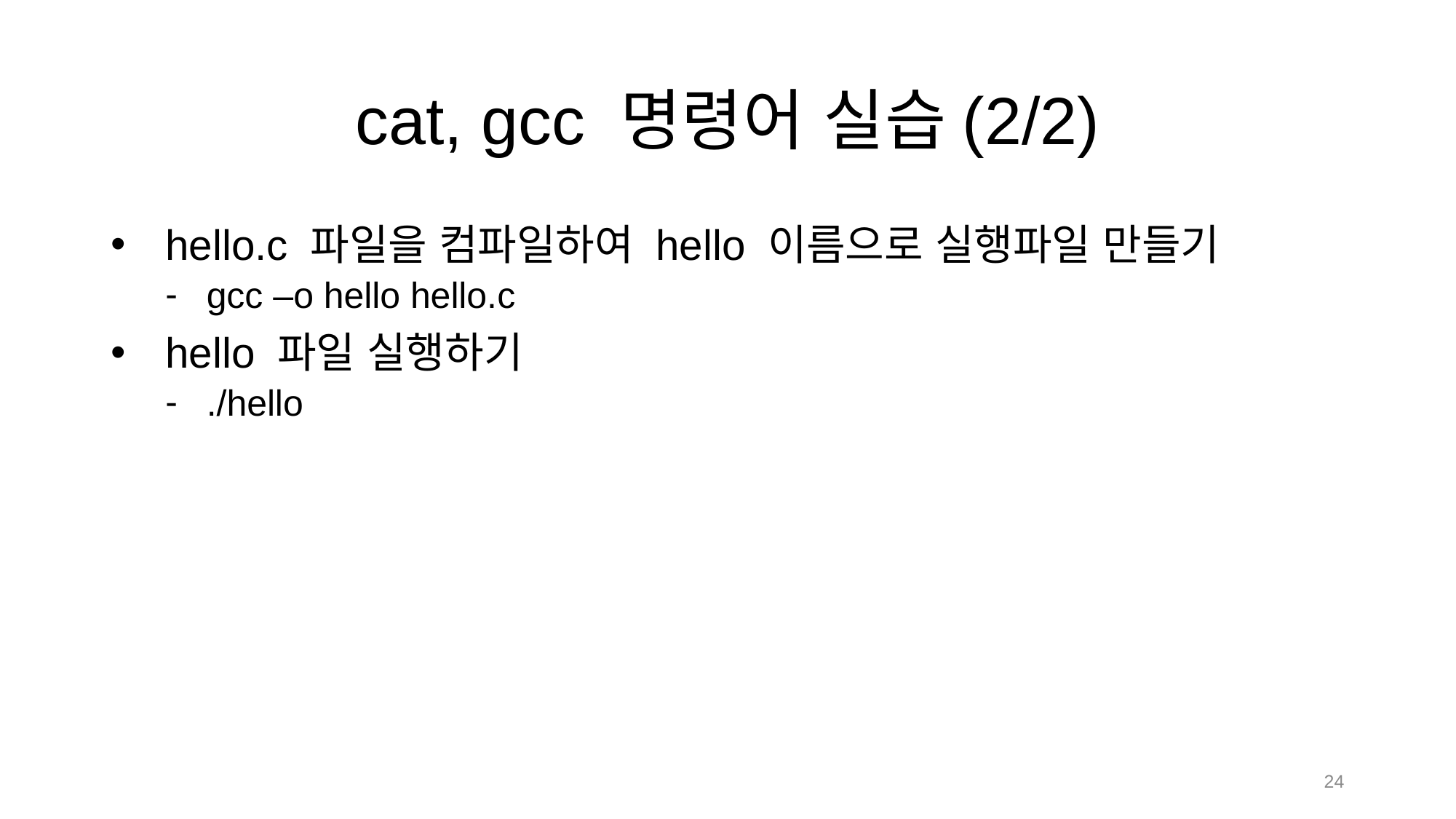

# cat, gcc 명령어 실습(2/2)
hello.c 파일을 컴파일하여 hello 이름으로 실행파일 만들기
gcc –o hello hello.c
hello 파일 실행하기
./hello
24